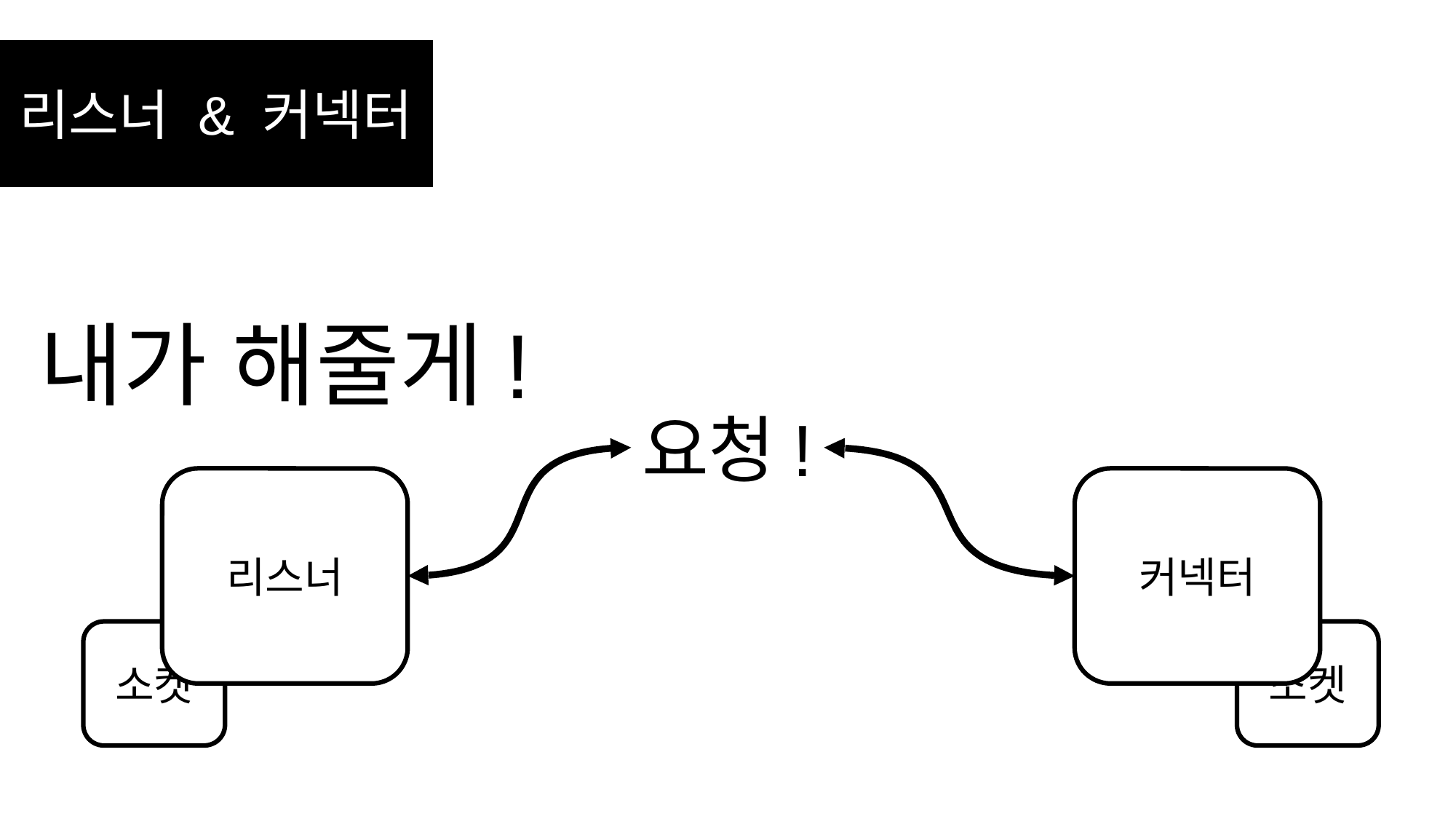

리스너 & 커넥터
내가 해줄게!
요청!
리스너
커넥터
소켓
소켓